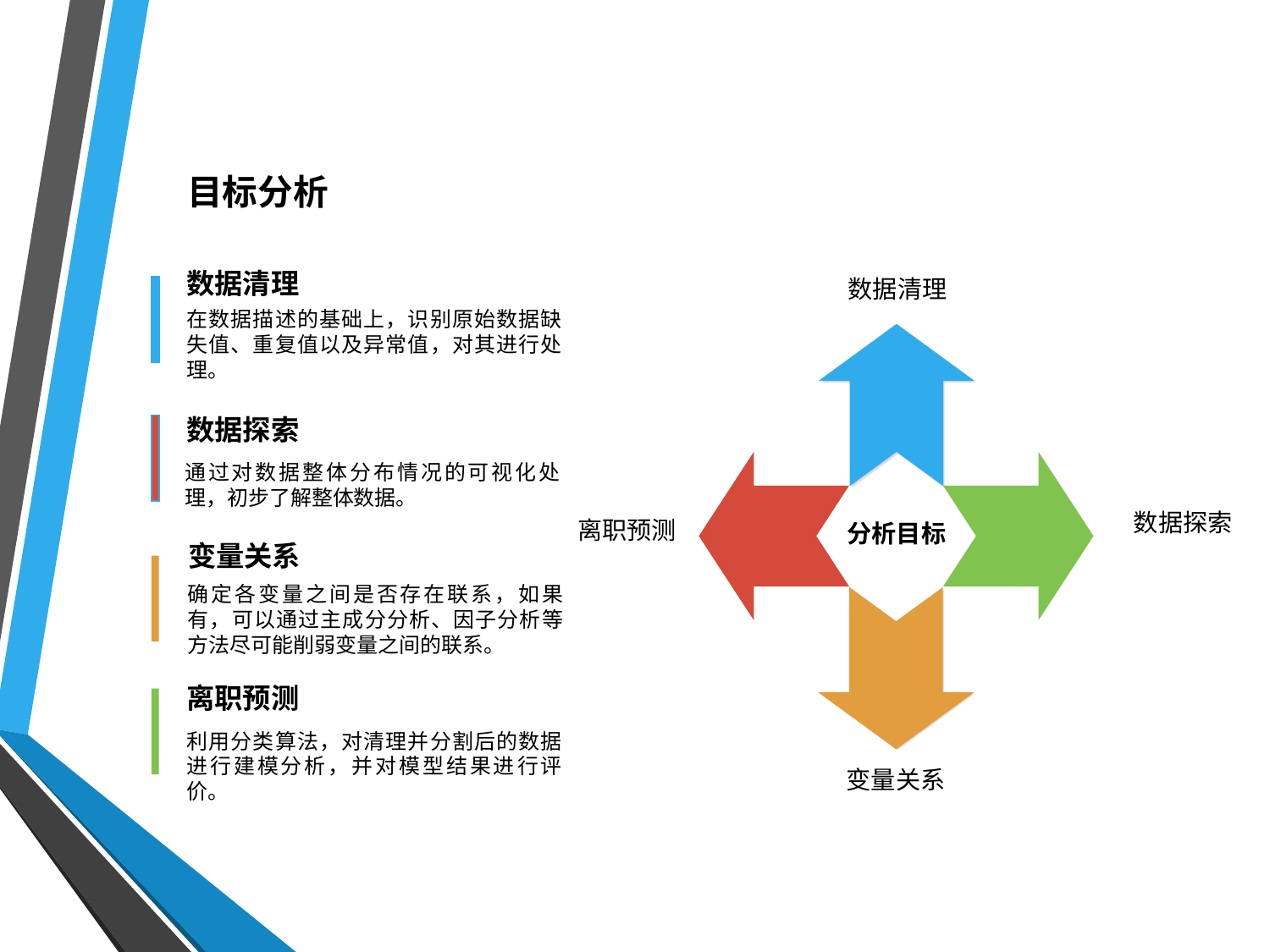

目标分析
数据清理
在数据描述的基础上，识别原始数据缺失值、重复值以及异常值，对其进行处理。

数据探索

通过对数据整体分布情况的可视化处理，初步了解整体数据。

变量关系
确定各变量之间是否存在联系，如果有，可以通过主成分分析、因子分析等方法尽可能削弱变量之间的联系。

离职预测
利用分类算法，对清理并分割后的数据进行建模分析，并对模型结果进行评价。

数据清理

数据探索
离职预测
分析目标

变量关系